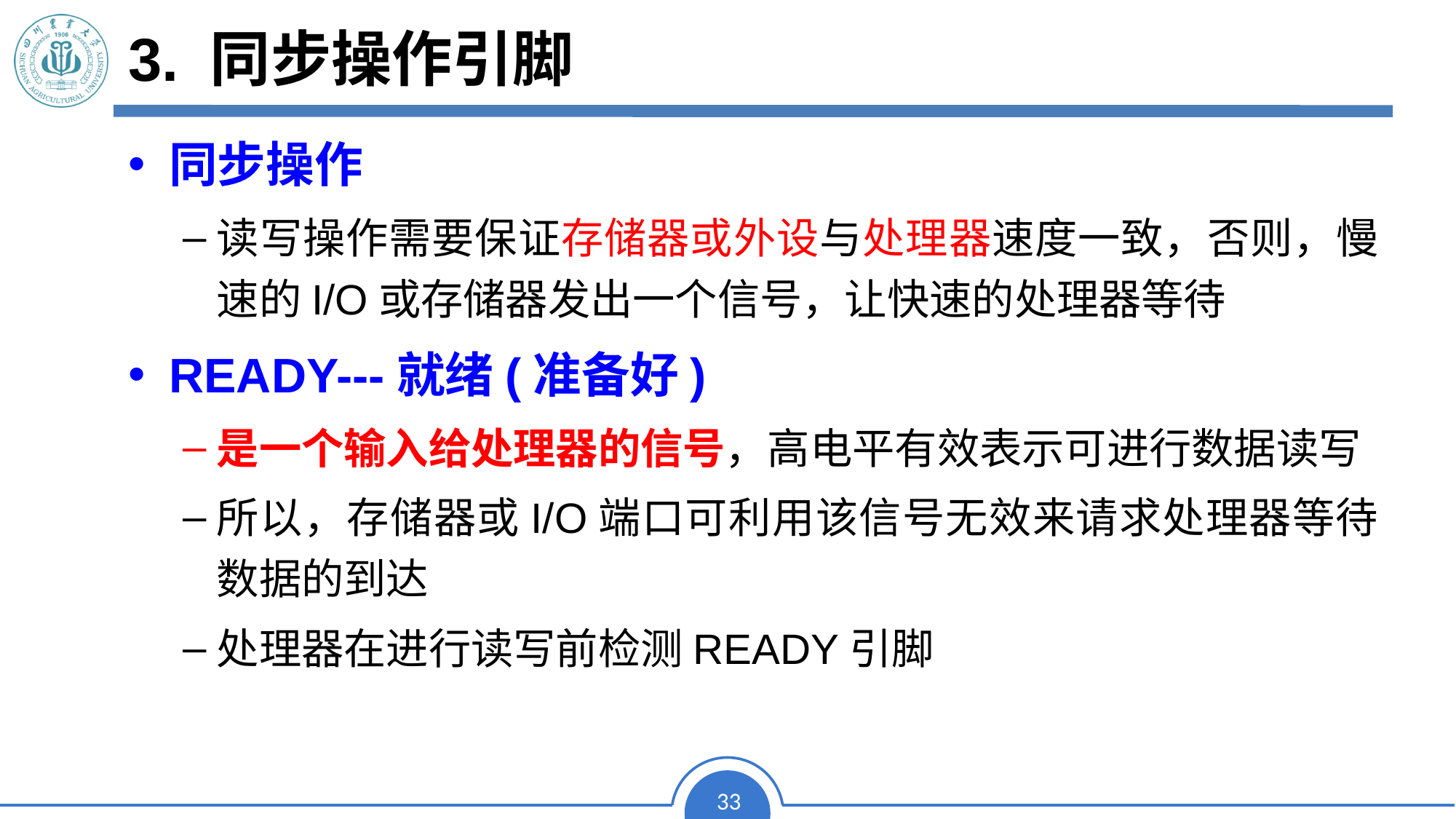

# 3. 同步操作引脚
3. 同步操作引脚
同步操作
读写操作需要保证存储器或外设与处理器速度一致，否则，慢速的I/O或存储器发出一个信号，让快速的处理器等待
READY---就绪(准备好)
是一个输入给处理器的信号，高电平有效表示可进行数据读写
所以，存储器或I/O端口可利用该信号无效来请求处理器等待数据的到达
处理器在进行读写前检测READY引脚